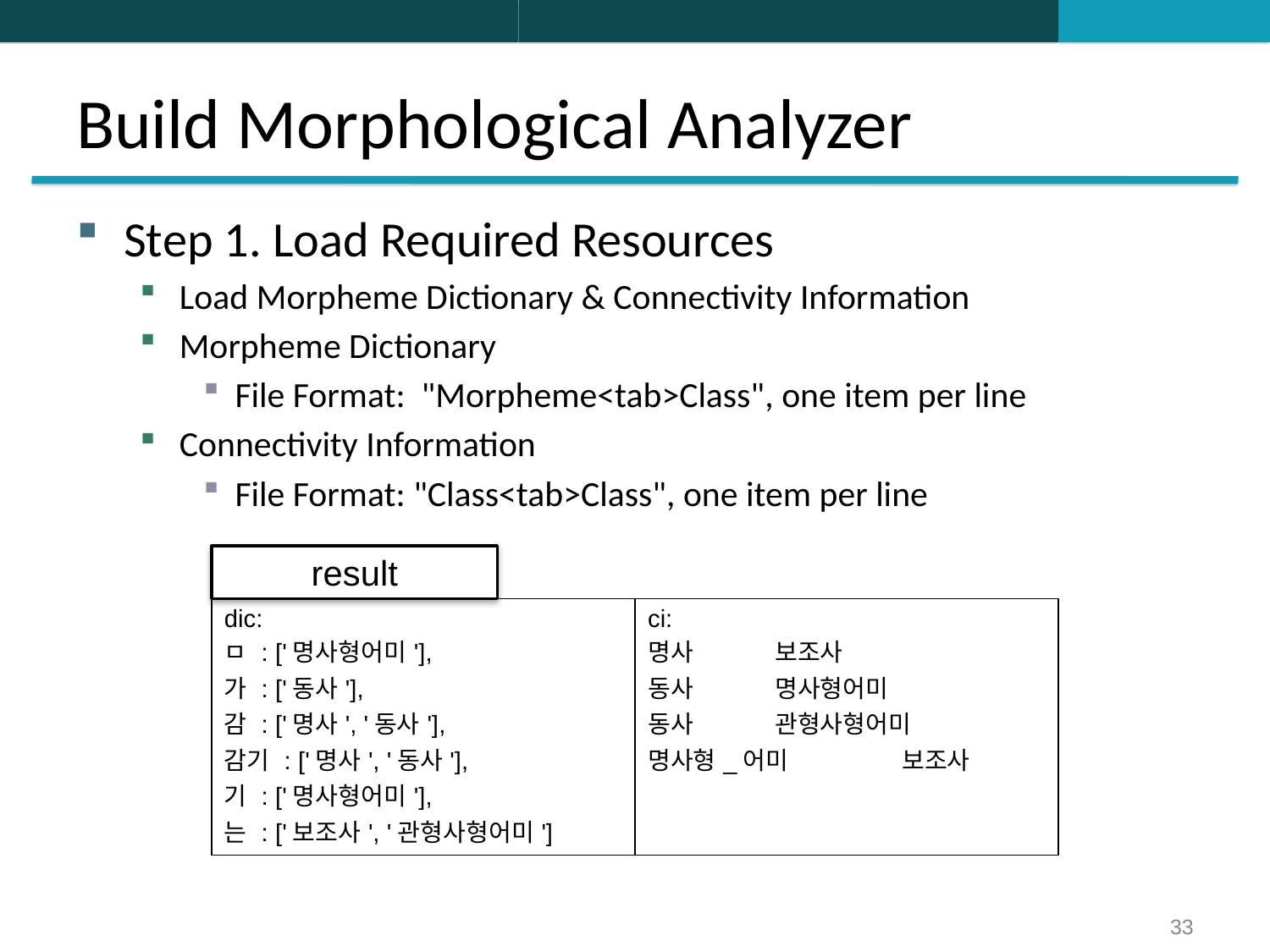

# Build Morphological Analyzer
Step 1. Load Required Resources
Load Morpheme Dictionary & Connectivity Information
Morpheme Dictionary
File Format:  "Morpheme<tab>Class", one item per line
Connectivity Information
File Format: "Class<tab>Class", one item per line

result
| dic: ㅁ : ['명사형어미'], 가 : ['동사'], 감 : ['명사', '동사'], 감기 : ['명사', '동사'], 기 : ['명사형어미'], 는 : ['보조사', '관형사형어미'] | ci: 명사 보조사 동사 명사형어미 동사 관형사형어미 명사형\_어미 보조사 |
| --- | --- |
33